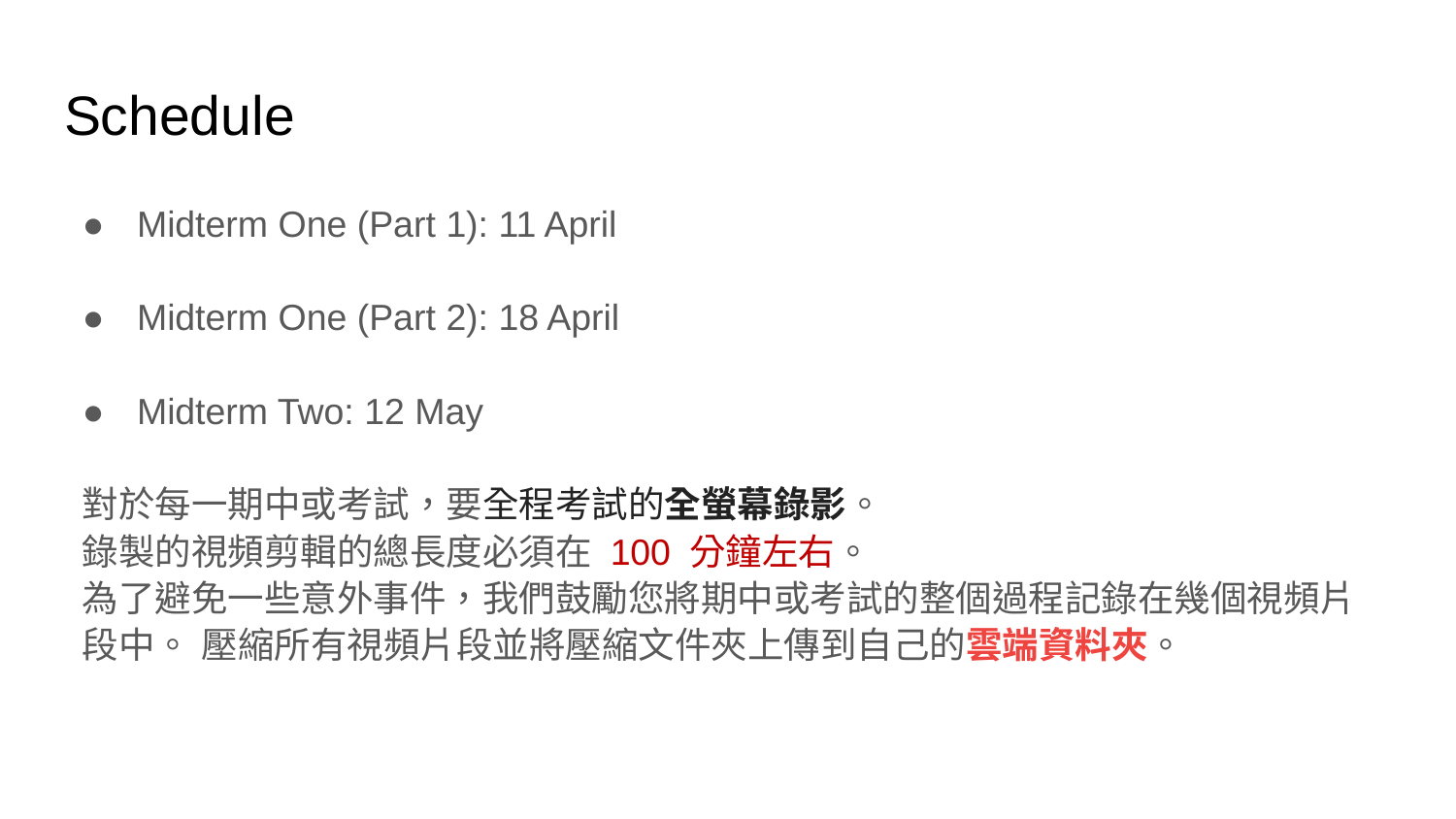

# Schedule
Midterm One (Part 1): 11 April

Midterm One (Part 2): 18 April

Midterm Two: 12 May

對於每一期中或考試，要全程考試的全螢幕錄影。
錄製的視頻剪輯的總長度必須在 100 分鐘左右。
為了避免一些意外事件，我們鼓勵您將期中或考試的整個過程記錄在幾個視頻片段中。 壓縮所有視頻片段並將壓縮文件夾上傳到自己的雲端資料夾。